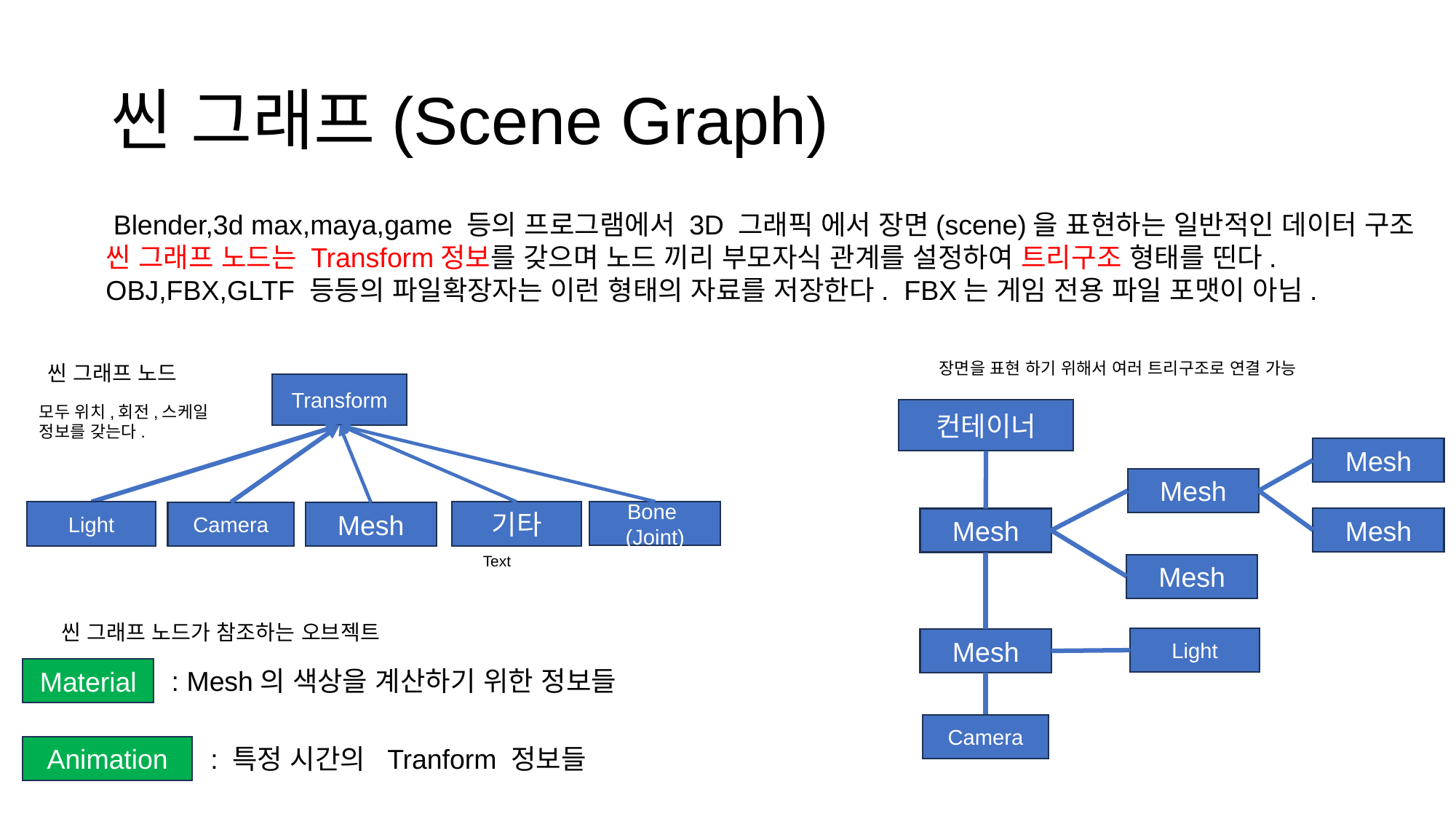

# 씬 그래프(Scene Graph)
 Blender,3d max,maya,game 등의 프로그램에서 3D 그래픽 에서 장면(scene)을 표현하는 일반적인 데이터 구조
씬 그래프 노드는 Transform정보를 갖으며 노드 끼리 부모자식 관계를 설정하여 트리구조 형태를 띤다.
OBJ,FBX,GLTF 등등의 파일확장자는 이런 형태의 자료를 저장한다.  FBX는 게임 전용 파일 포맷이 아님.
장면을 표현 하기 위해서 여러 트리구조로 연결 가능
씬 그래프 노드
Transform
모두 위치,회전,스케일 정보를 갖는다.
컨테이너
Mesh
Mesh
Bone
(Joint)
Light
기타
Camera
Mesh
Mesh
Mesh
Text
Mesh
씬 그래프 노드가 참조하는 오브젝트
Light
Mesh
: Mesh의 색상을 계산하기 위한 정보들
Material
Camera
Animation
: 특정 시간의  Tranform 정보들